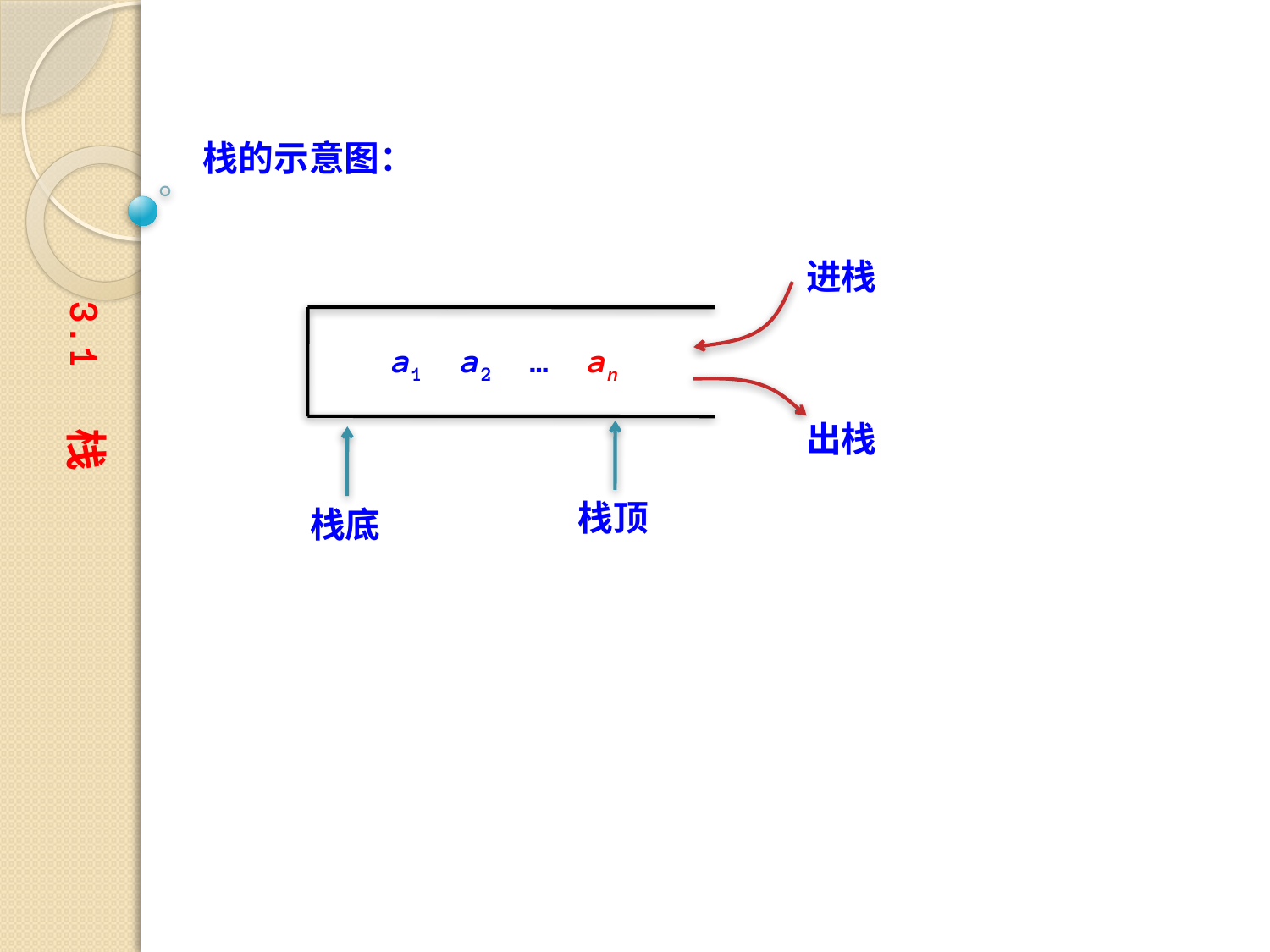

栈的示意图：
进栈

a1  a2  …  an

出栈
栈顶
栈底
3.1  栈